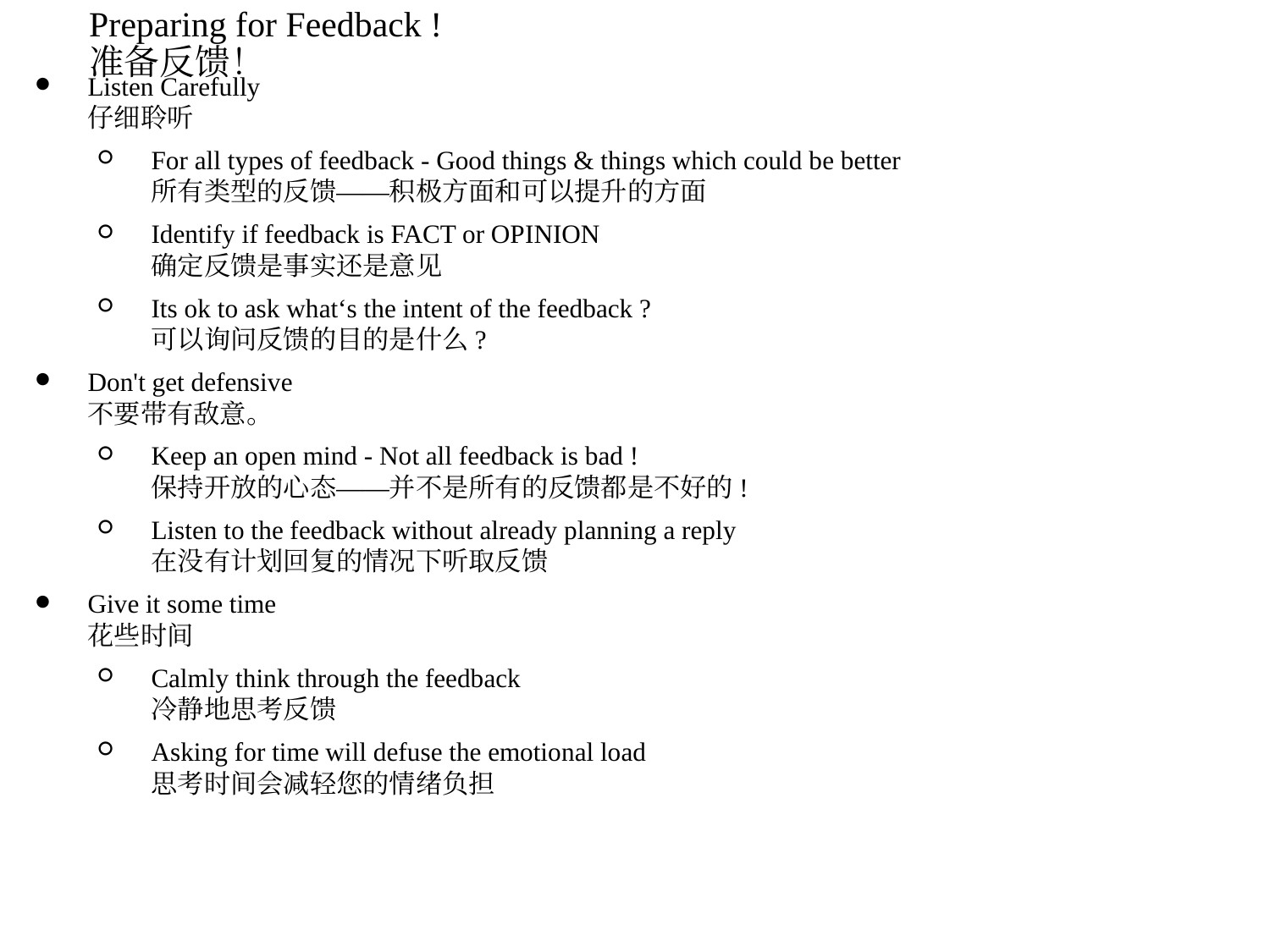

# Preparing for Feedback ! 准备反馈！
Listen Carefully
仔细聆听
For all types of feedback - Good things & things which could be better
所有类型的反馈——积极方面和可以提升的方面
Identify if feedback is FACT or OPINION
确定反馈是事实还是意见
Its ok to ask what‘s the intent of the feedback ?
可以询问反馈的目的是什么?
Don't get defensive
不要带有敌意。
Keep an open mind - Not all feedback is bad !
保持开放的心态——并不是所有的反馈都是不好的!
Listen to the feedback without already planning a reply
在没有计划回复的情况下听取反馈
Give it some time
花些时间
Calmly think through the feedback
冷静地思考反馈
Asking for time will defuse the emotional load
思考时间会减轻您的情绪负担